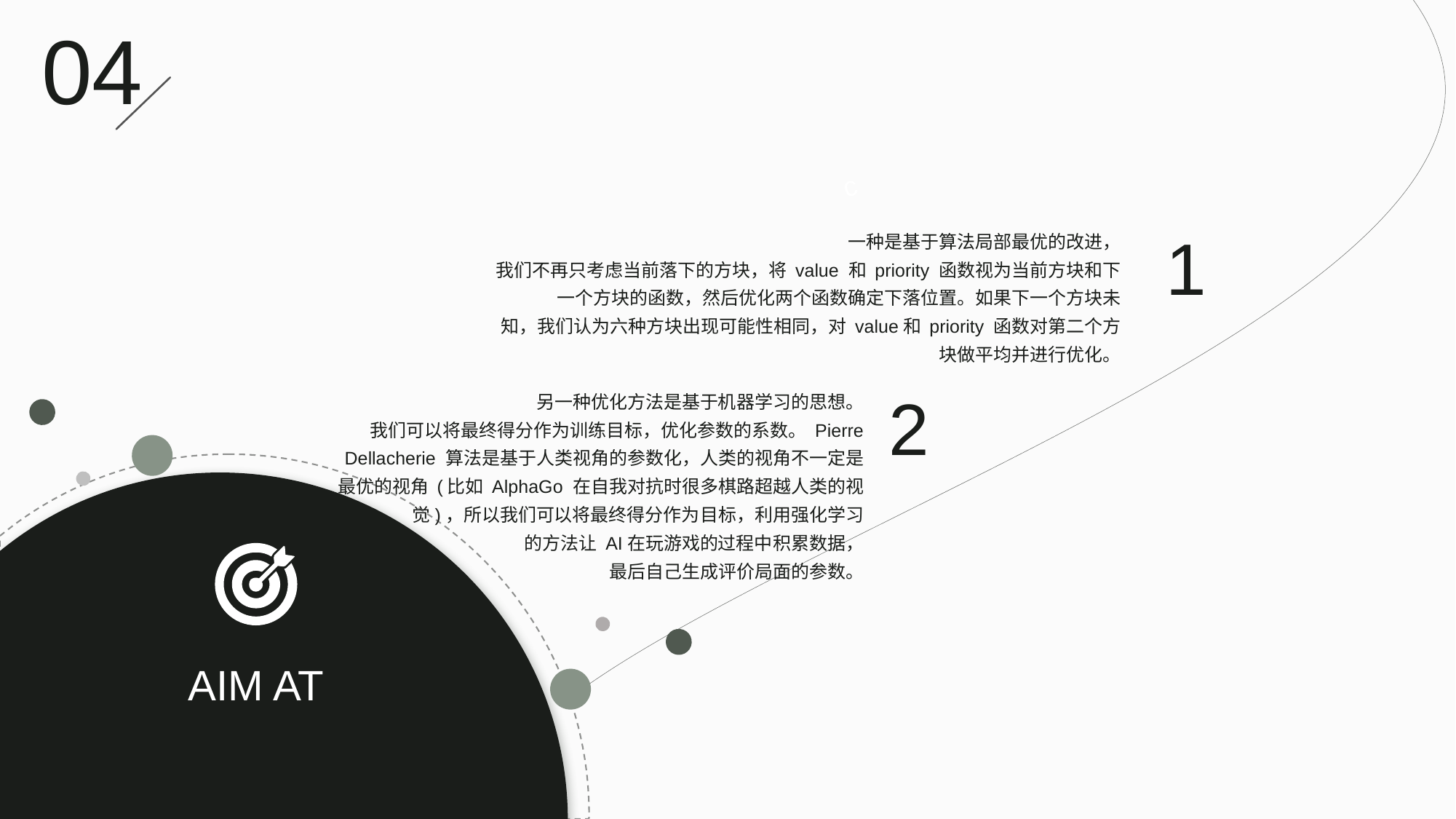

c
04
1
一种是基于算法局部最优的改进，
我们不再只考虑当前落下的方块，将 value 和 priority 函数视为当前方块和下一个方块的函数，然后优化两个函数确定下落位置。如果下一个方块未
知，我们认为六种方块出现可能性相同，对 value和 priority 函数对第二个方块做平均并进行优化。
2
另一种优化方法是基于机器学习的思想。
我们可以将最终得分作为训练目标，优化参数的系数。 Pierre Dellacherie 算法是基于人类视角的参数化，人类的视角不一定是最优的视角 (比如 AlphaGo 在自我对抗时很多棋路超越人类的视觉)，所以我们可以将最终得分作为目标，利用强化学习
的方法让 AI在玩游戏的过程中积累数据，
最后自己生成评价局面的参数。

AIM AT